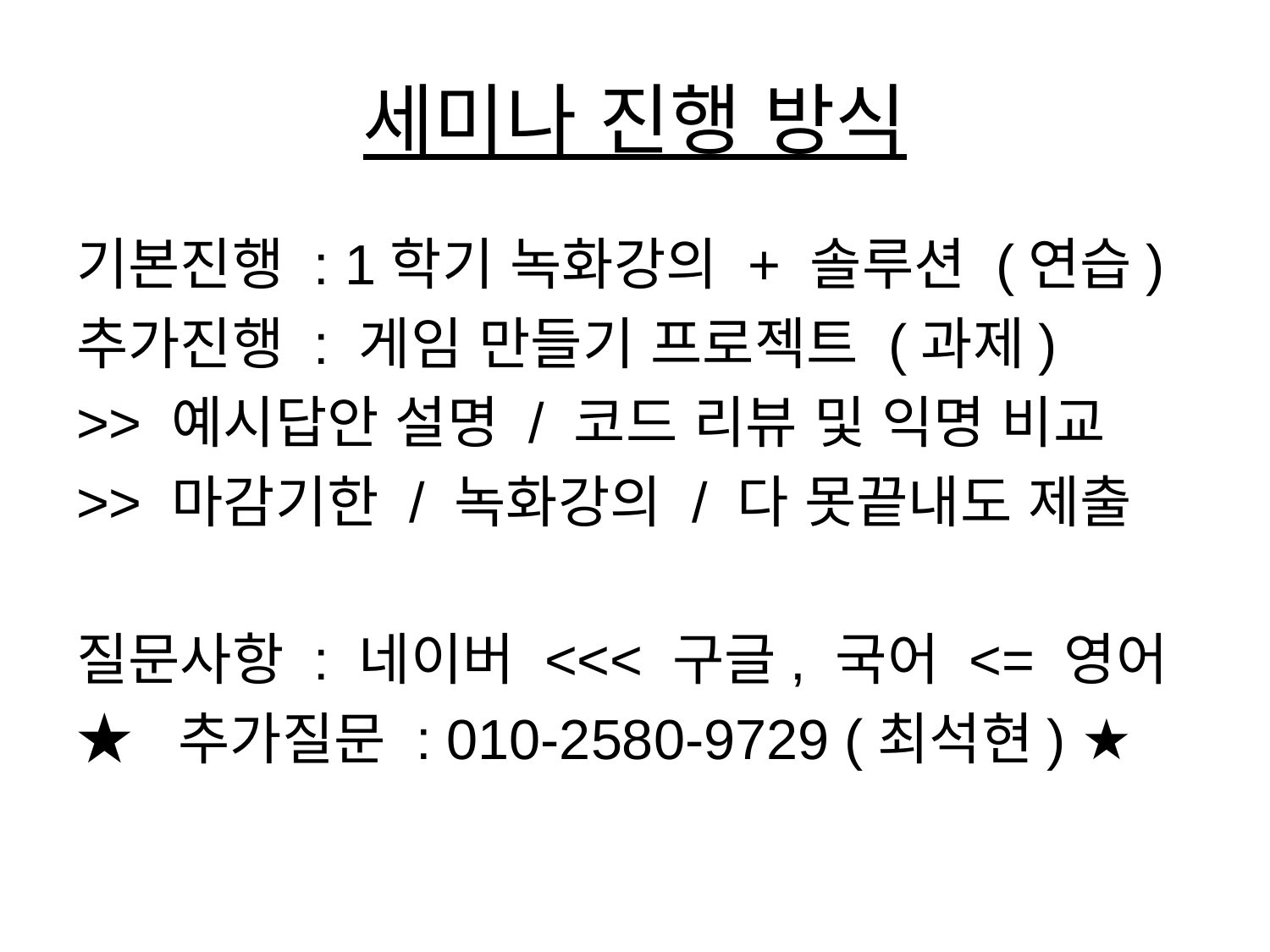

# 세미나 진행 방식
기본진행 : 1학기 녹화강의 + 솔루션 (연습)
추가진행 : 게임 만들기 프로젝트 (과제)
>> 예시답안 설명 / 코드 리뷰 및 익명 비교
>> 마감기한 / 녹화강의 / 다 못끝내도 제출

질문사항 : 네이버 <<< 구글, 국어 <= 영어
★  추가질문 : 010-2580-9729 (최석현) ★